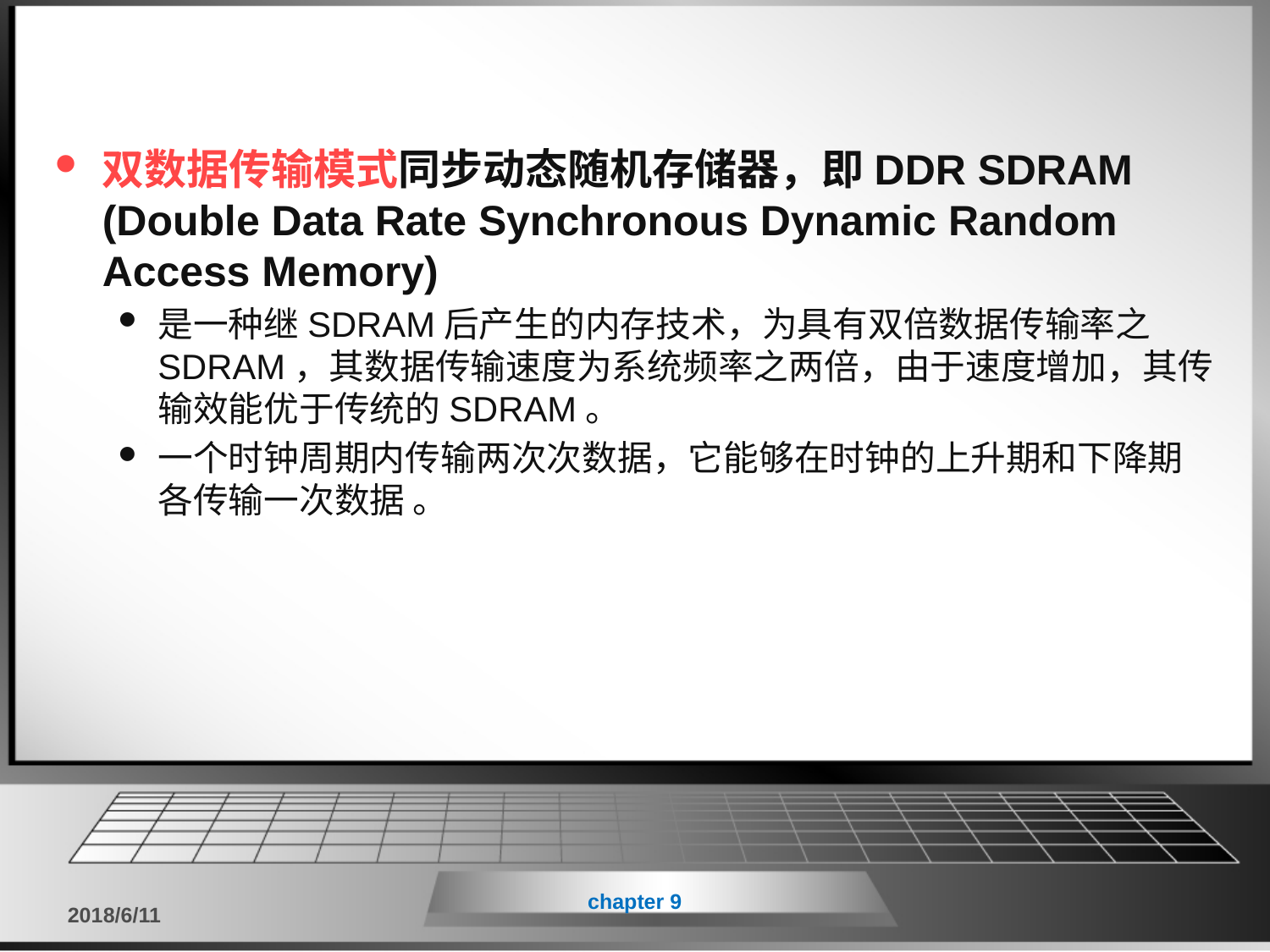

#
双数据传输模式同步动态随机存储器，即DDR SDRAM (Double Data Rate Synchronous Dynamic Random Access Memory)
是一种继SDRAM后产生的内存技术，为具有双倍数据传输率之SDRAM，其数据传输速度为系统频率之两倍，由于速度增加，其传输效能优于传统的SDRAM。
一个时钟周期内传输两次次数据，它能够在时钟的上升期和下降期各传输一次数据 。
chapter 9
2018/6/11